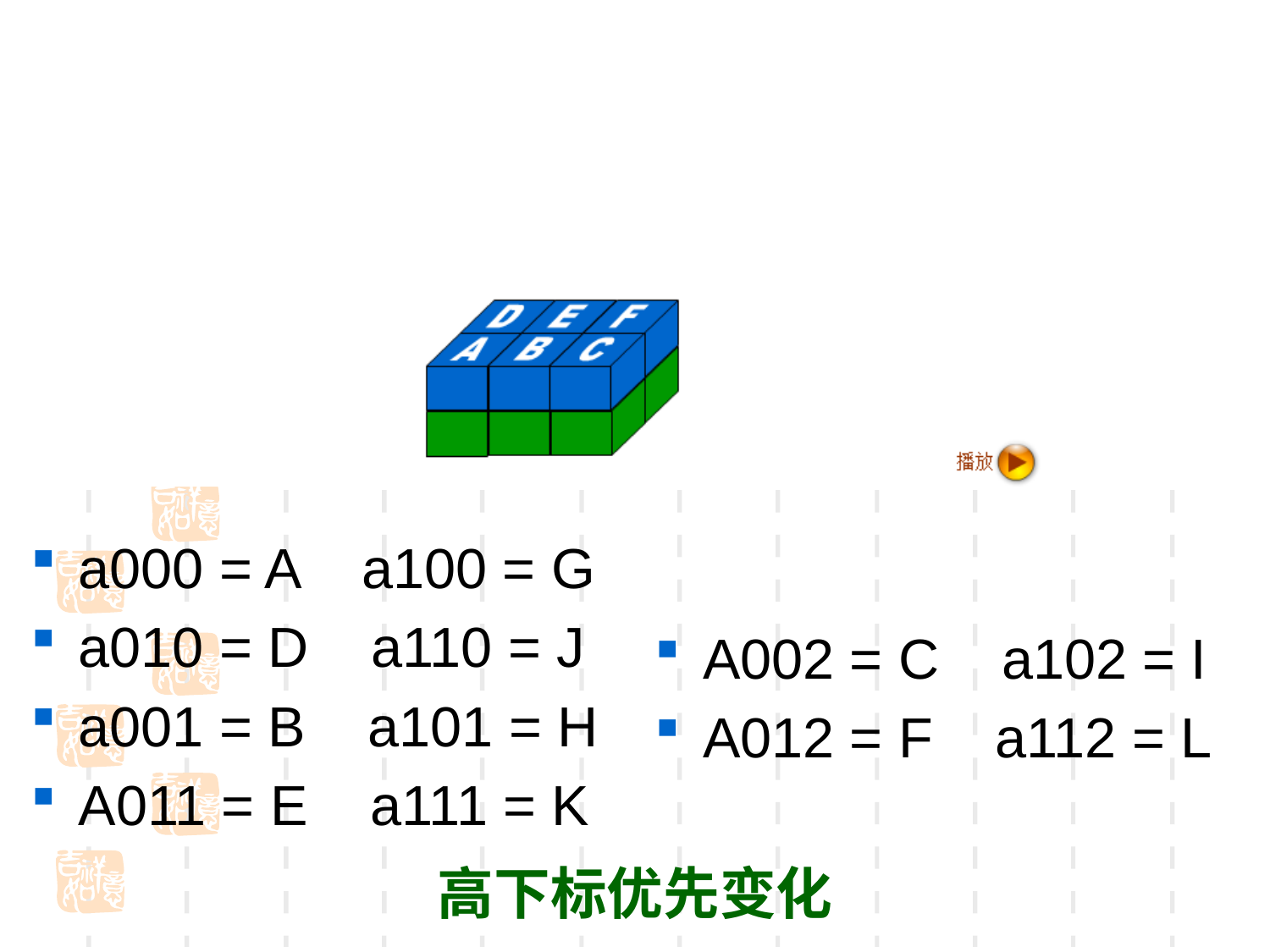

a000 = A    a100 = G
a010 = D    a110 = J
a001 = B    a101 = H
A011 = E    a111 = K

A002 = C    a102 = I
A012 = F    a112 = L
高下标优先变化